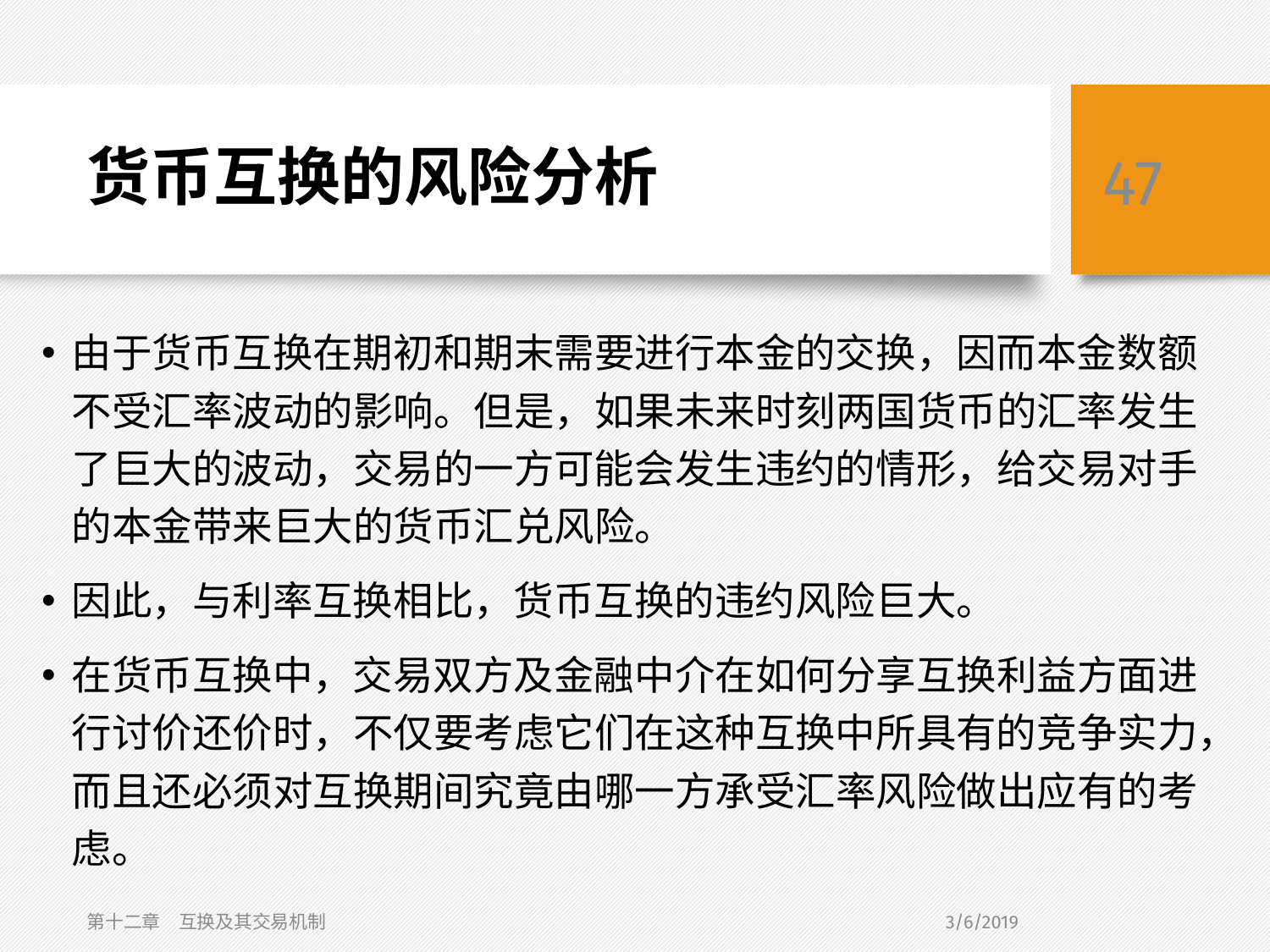

# 货币互换的风险分析
47
由于货币互换在期初和期末需要进行本金的交换，因而本金数额不受汇率波动的影响。但是，如果未来时刻两国货币的汇率发生了巨大的波动，交易的一方可能会发生违约的情形，给交易对手的本金带来巨大的货币汇兑风险。
因此，与利率互换相比，货币互换的违约风险巨大。
在货币互换中，交易双方及金融中介在如何分享互换利益方面进行讨价还价时，不仅要考虑它们在这种互换中所具有的竞争实力，而且还必须对互换期间究竟由哪一方承受汇率风险做出应有的考虑。
3/6/2019
第十二章　互换及其交易机制